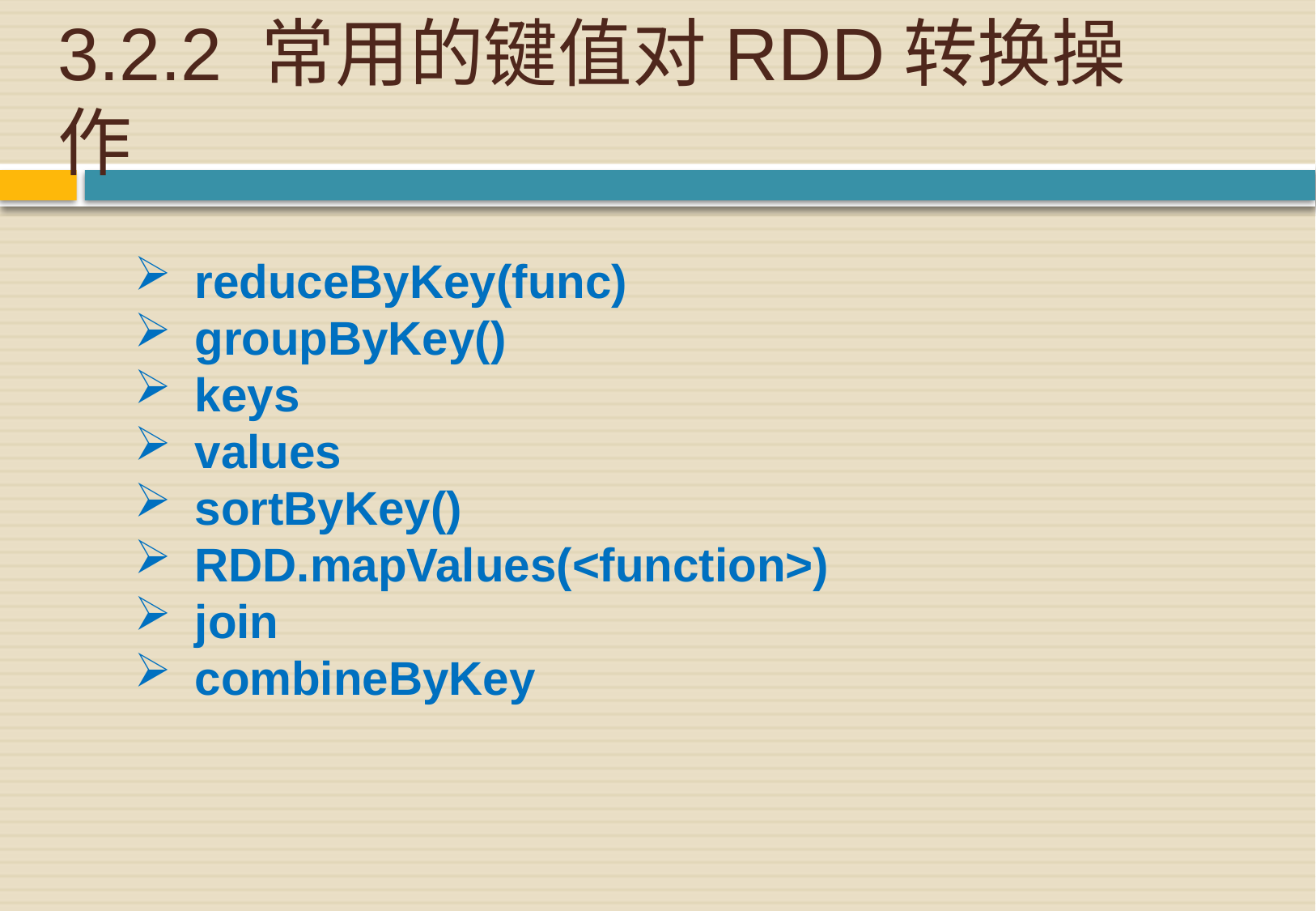

# 3.2.2 常用的键值对RDD转换操作
reduceByKey(func)
groupByKey()
keys
values
sortByKey()
RDD.mapValues(<function>)
join
combineByKey